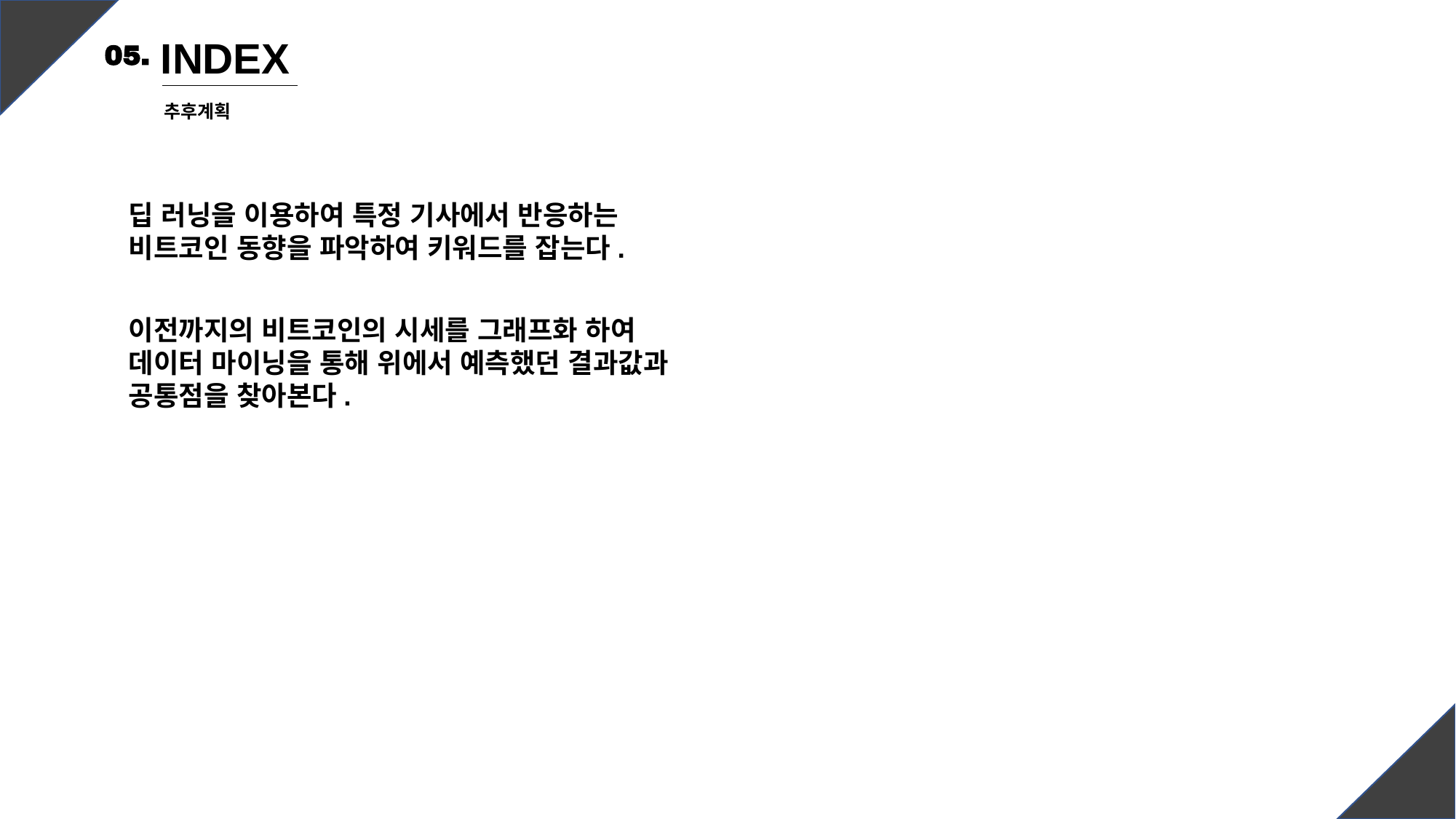

INDEX
05.
추후계획
딥 러닝을 이용하여 특정 기사에서 반응하는 비트코인 동향을 파악하여 키워드를 잡는다.
이전까지의 비트코인의 시세를 그래프화 하여 데이터 마이닝을 통해 위에서 예측했던 결과값과 공통점을 찾아본다.